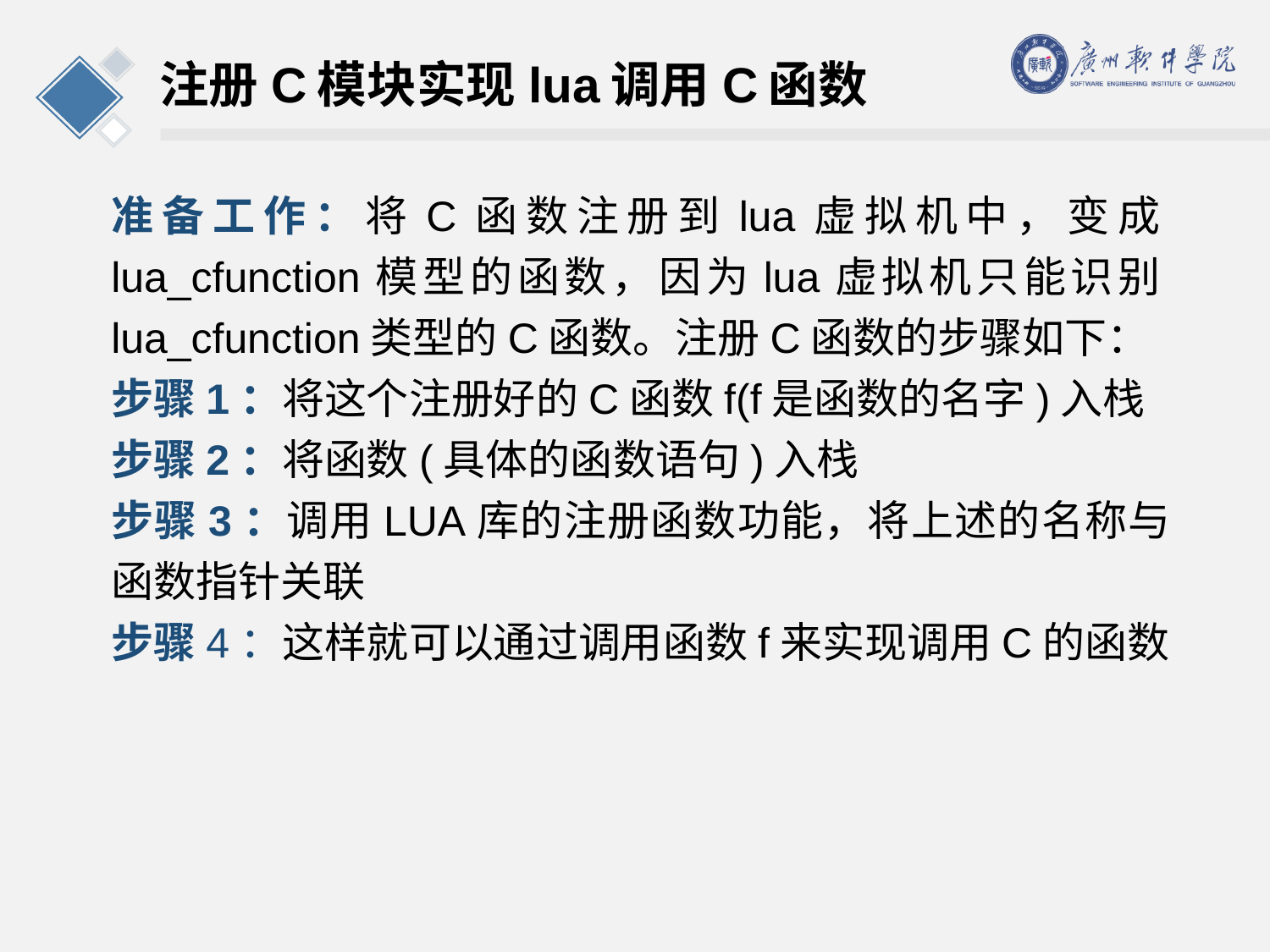

# 注册C模块实现lua调用C函数
准备工作：将C函数注册到lua虚拟机中，变成lua_cfunction模型的函数，因为lua虚拟机只能识别lua_cfunction类型的C函数。注册C函数的步骤如下：
步骤1：将这个注册好的C函数f(f是函数的名字)入栈
步骤2：将函数(具体的函数语句)入栈
步骤3：调用LUA库的注册函数功能，将上述的名称与函数指针关联
步骤4：这样就可以通过调用函数f来实现调用C的函数